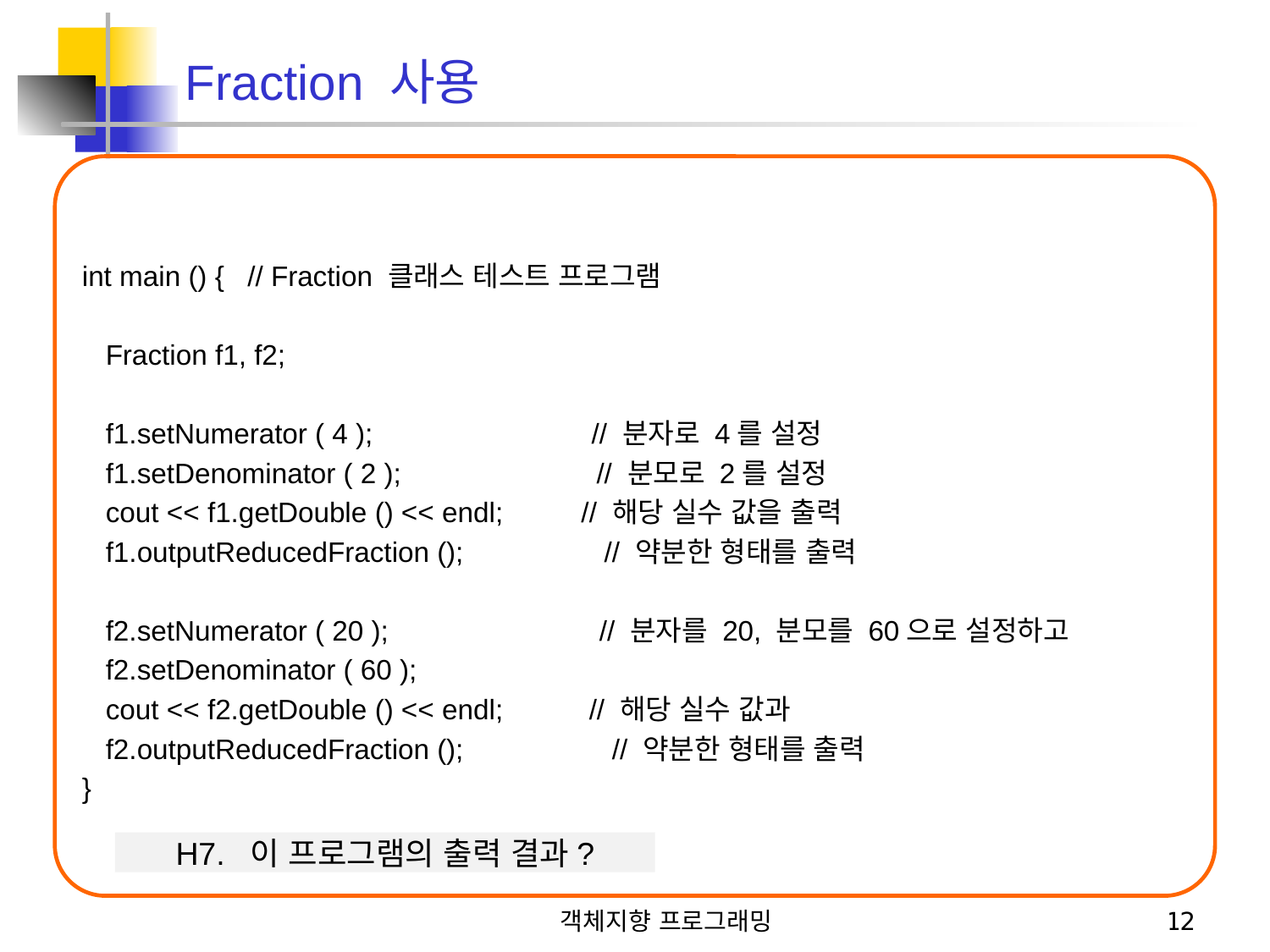

Fraction 사용
int main () {   // Fraction 클래스 테스트 프로그램

   Fraction f1, f2;

   f1.setNumerator ( 4 );                            // 분자로 4를 설정
   f1.setDenominator ( 2 );                         // 분모로 2를 설정
   cout << f1.getDouble () << endl;          // 해당 실수 값을 출력
   f1.outputReducedFraction ();                  // 약분한 형태를 출력

   f2.setNumerator ( 20 );                           // 분자를 20, 분모를 60으로 설정하고
   f2.setDenominator ( 60 );
   cout << f2.getDouble () << endl;           // 해당 실수 값과
   f2.outputReducedFraction ();                   // 약분한 형태를 출력
}
H7.  이 프로그램의 출력 결과?
객체지향 프로그래밍
12